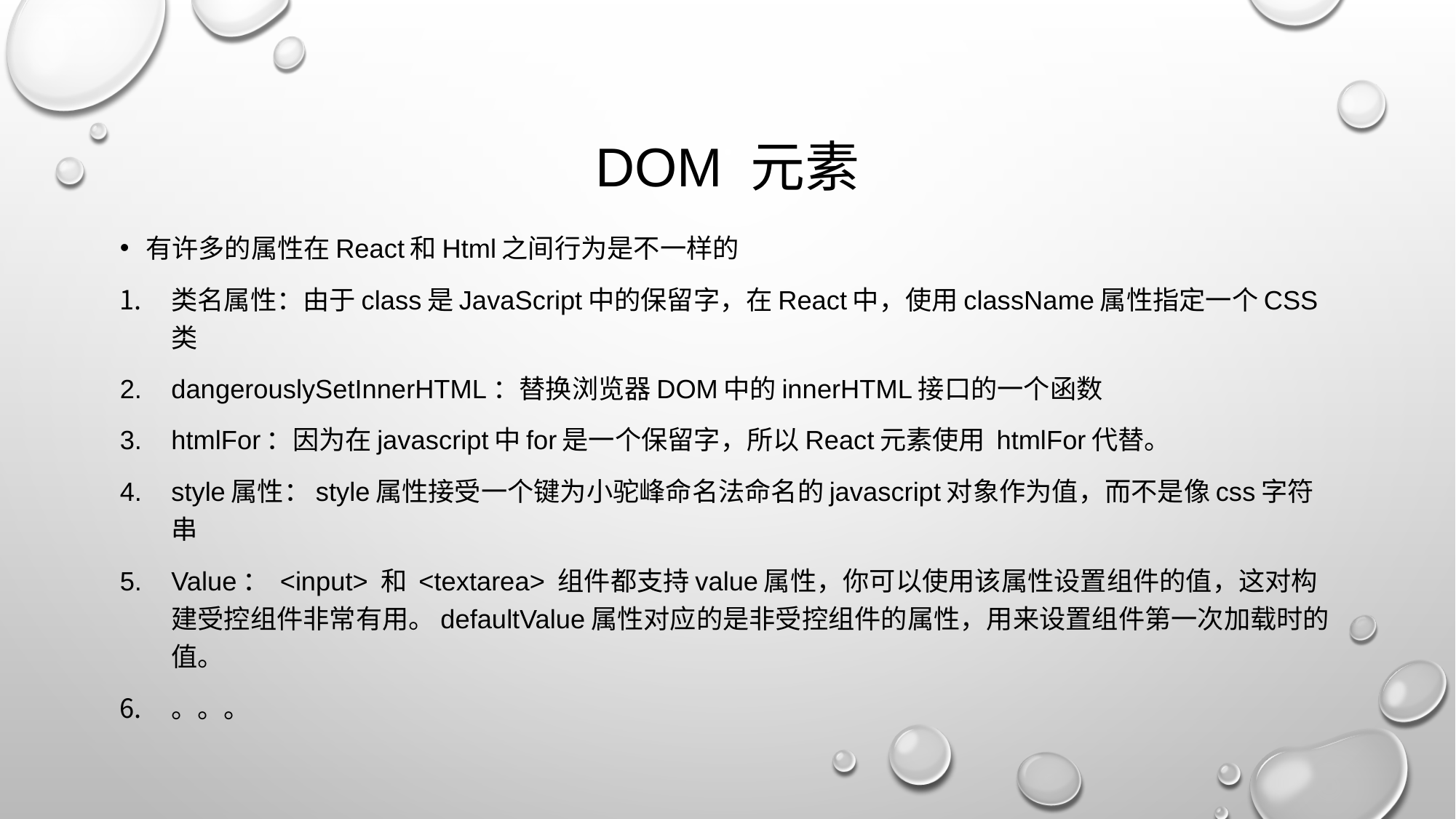

# DOM 元素
有许多的属性在React和Html之间行为是不一样的
类名属性：由于class是JavaScript中的保留字，在React中，使用className属性指定一个CSS类
dangerouslySetInnerHTML：替换浏览器DOM中的innerHTML接口的一个函数
htmlFor：因为在javascript中for是一个保留字，所以React元素使用 htmlFor代替。
style属性：style属性接受一个键为小驼峰命名法命名的javascript对象作为值，而不是像css字符串
Value： <input> 和 <textarea> 组件都支持value属性，你可以使用该属性设置组件的值，这对构建受控组件非常有用。defaultValue属性对应的是非受控组件的属性，用来设置组件第一次加载时的值。
。。。